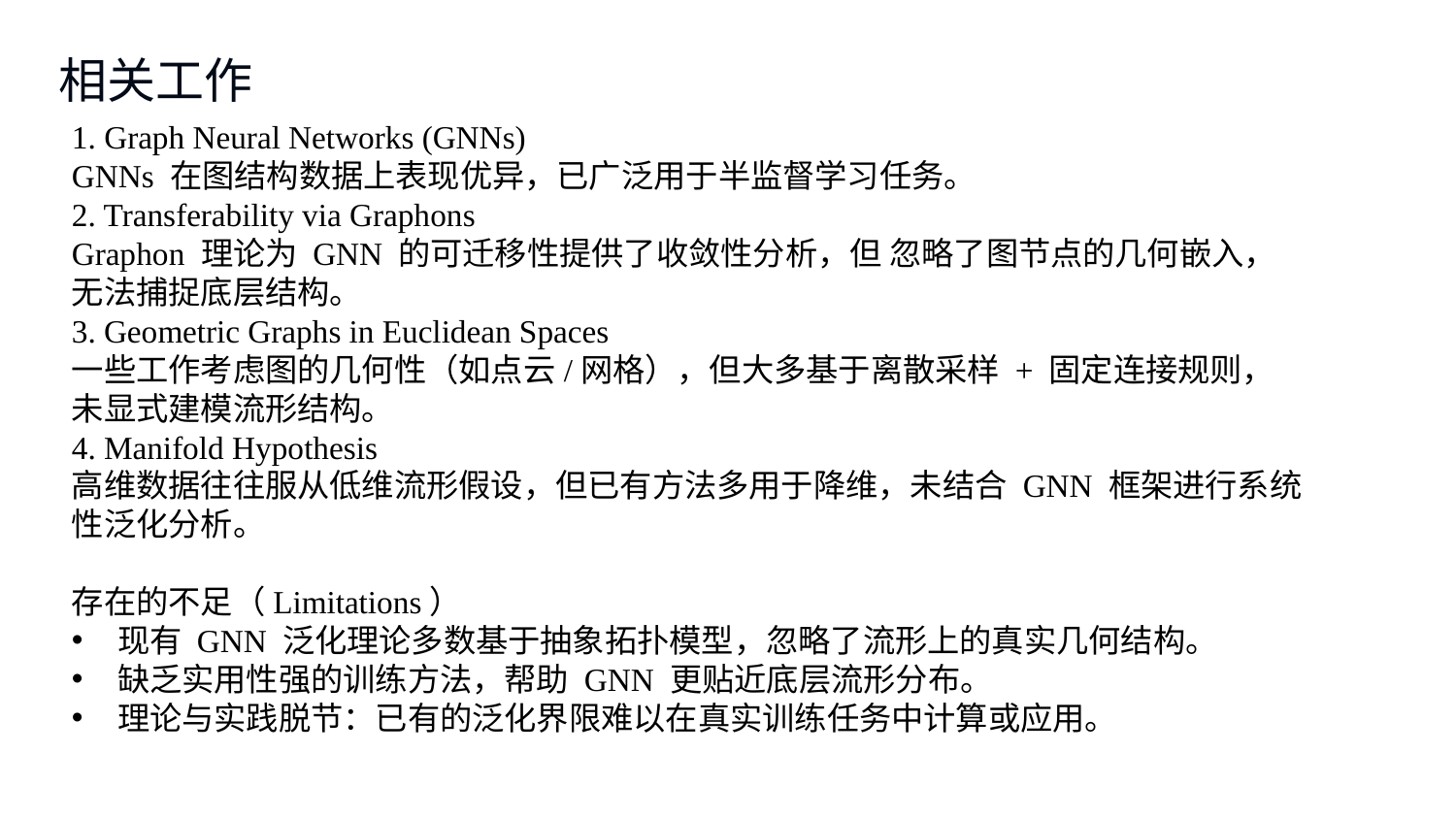

相关工作
1. Graph Neural Networks (GNNs)
GNNs 在图结构数据上表现优异，已广泛用于半监督学习任务。
2. Transferability via Graphons
Graphon 理论为 GNN 的可迁移性提供了收敛性分析，但 忽略了图节点的几何嵌入，无法捕捉底层结构。
3. Geometric Graphs in Euclidean Spaces
一些工作考虑图的几何性（如点云/网格），但大多基于离散采样 + 固定连接规则，未显式建模流形结构。
4. Manifold Hypothesis
高维数据往往服从低维流形假设，但已有方法多用于降维，未结合 GNN 框架进行系统性泛化分析。

存在的不足（Limitations）
现有 GNN 泛化理论多数基于抽象拓扑模型，忽略了流形上的真实几何结构。
缺乏实用性强的训练方法，帮助 GNN 更贴近底层流形分布。
理论与实践脱节：已有的泛化界限难以在真实训练任务中计算或应用。